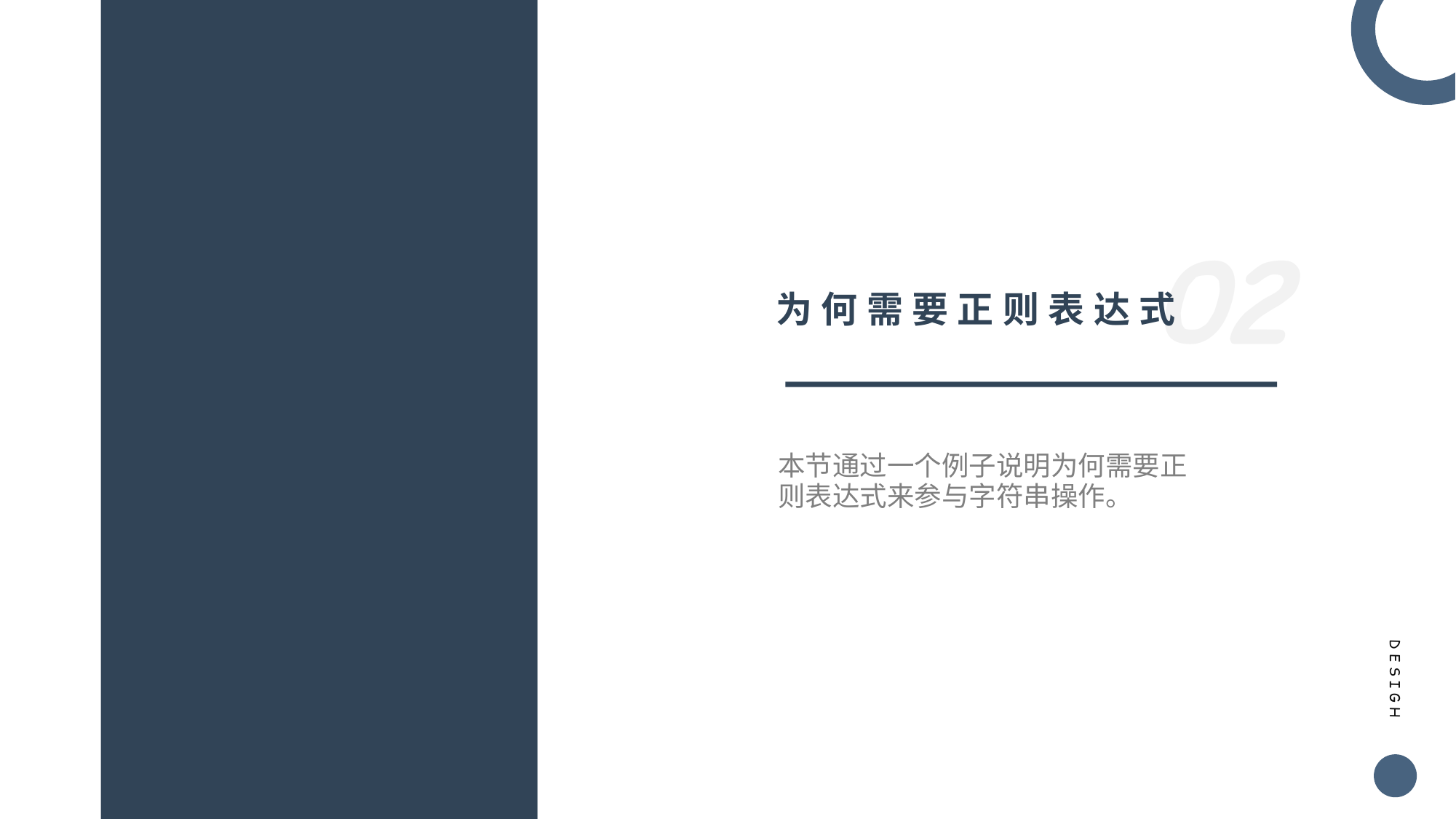

02
为何需要正则表达式

本节通过一个例子说明为何需要正则表达式来参与字符串操作。
DESIGH